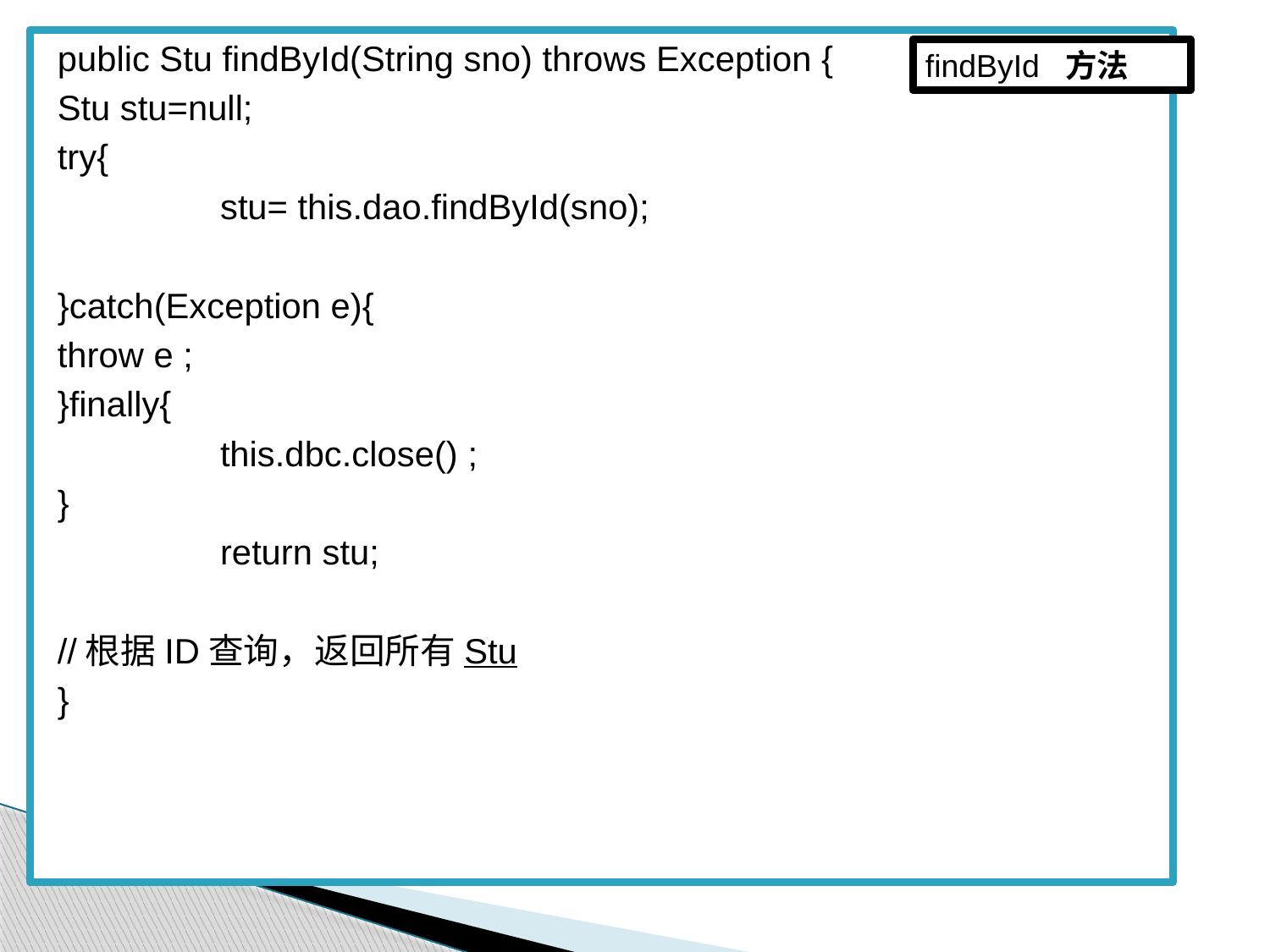

public Stu findById(String sno) throws Exception {
Stu stu=null;
try{
		stu= this.dao.findById(sno);

}catch(Exception e){
throw e ;
}finally{
		this.dbc.close() ;
}
		return stu;

//根据ID查询，返回所有Stu
}
findById  方法